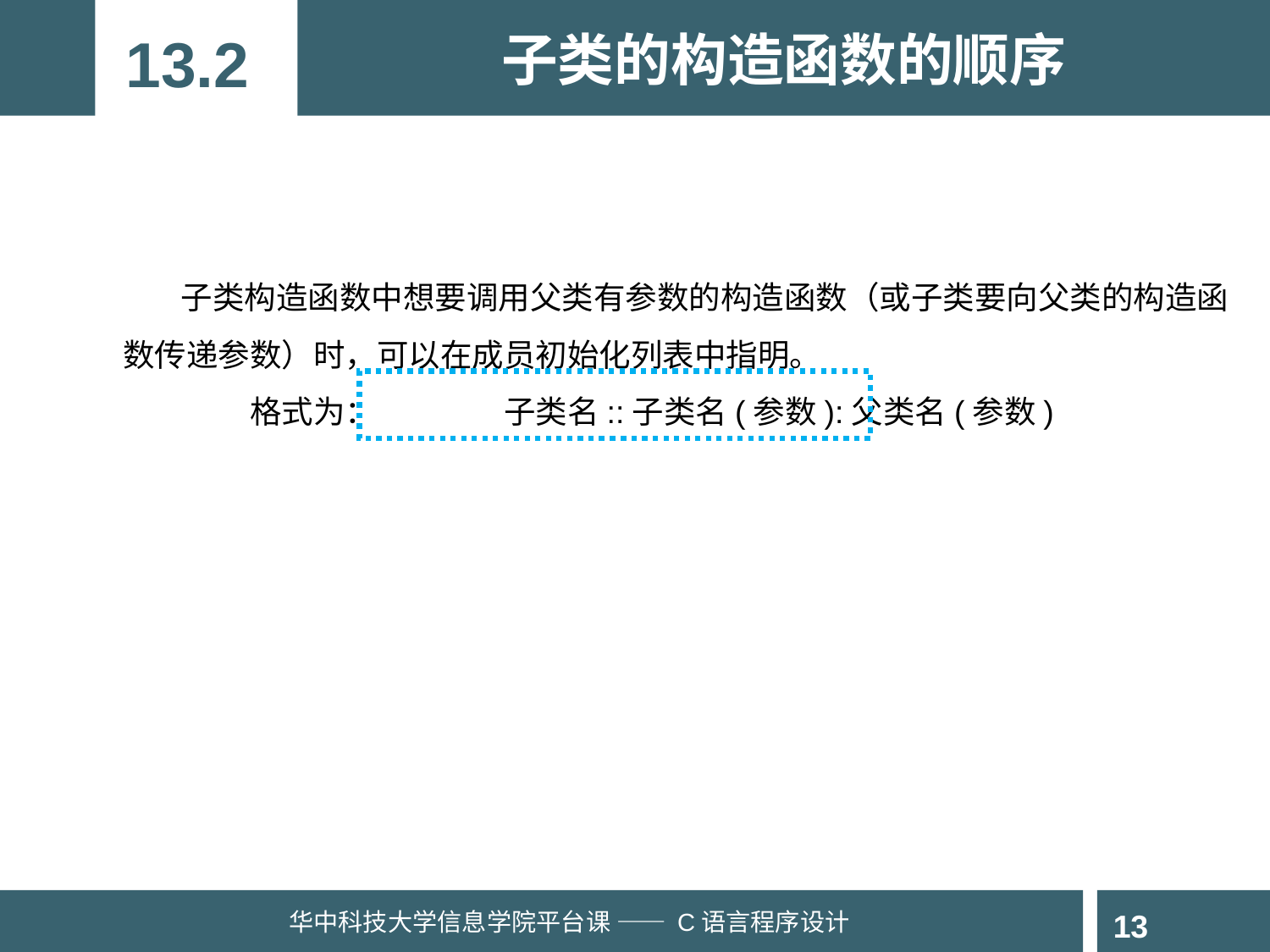

子类的构造函数的顺序
13.2
       子类构造函数中想要调用父类有参数的构造函数（或子类要向父类的构造函数传递参数）时，可以在成员初始化列表中指明。
	格式为：  	子类名::子类名(参数):父类名(参数)